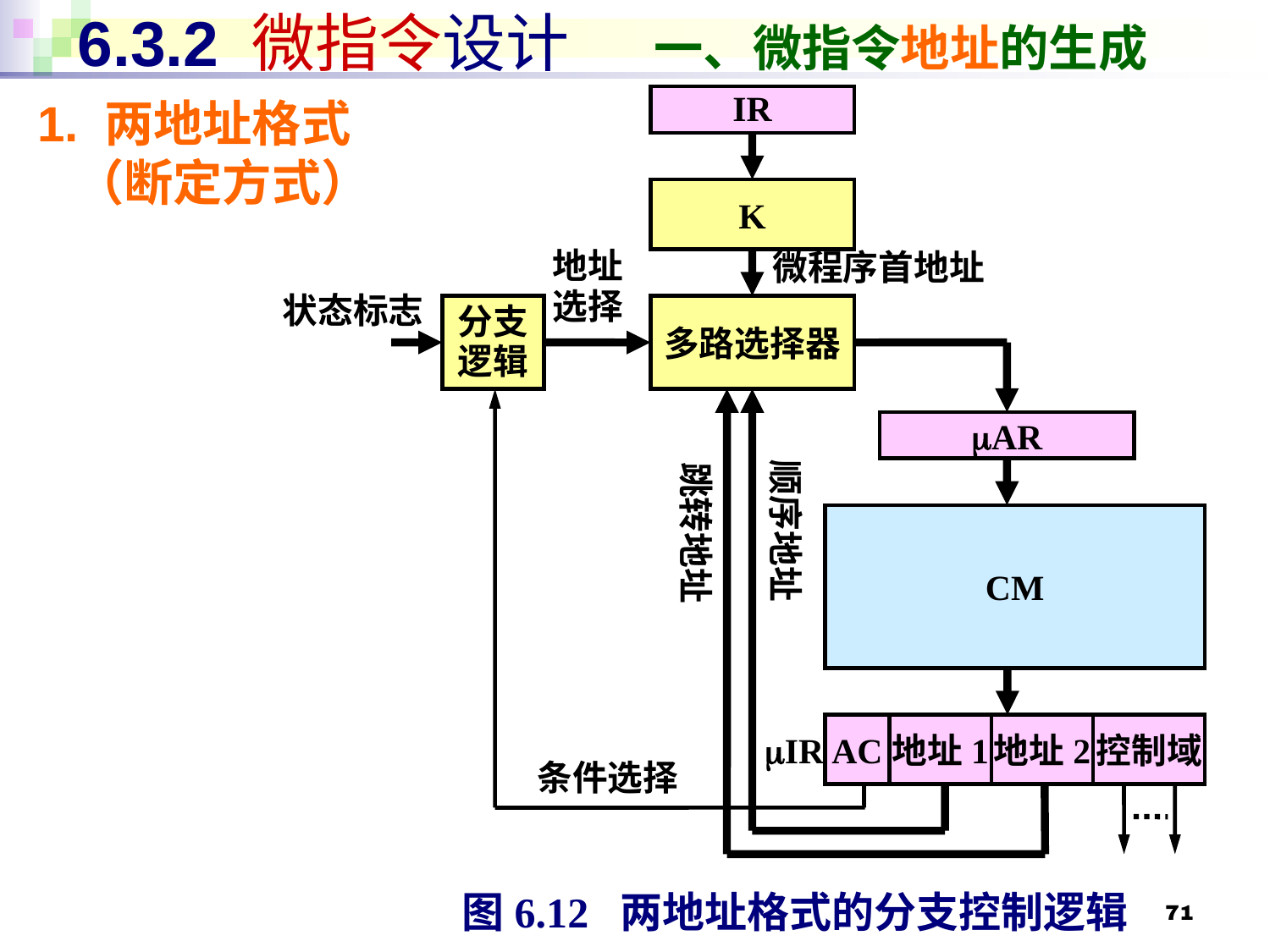

# 6.3.2 微指令设计      一、微指令地址的生成
1. 两地址格式
（断定方式）
IR

K
地址
选择
微程序首地址

状态标志

分支逻辑
多路选择器

μAR
跳转地址
顺序地址

CM

μIR
AC
地址1
地址2
控制域
条件选择

71
图6.12  两地址格式的分支控制逻辑